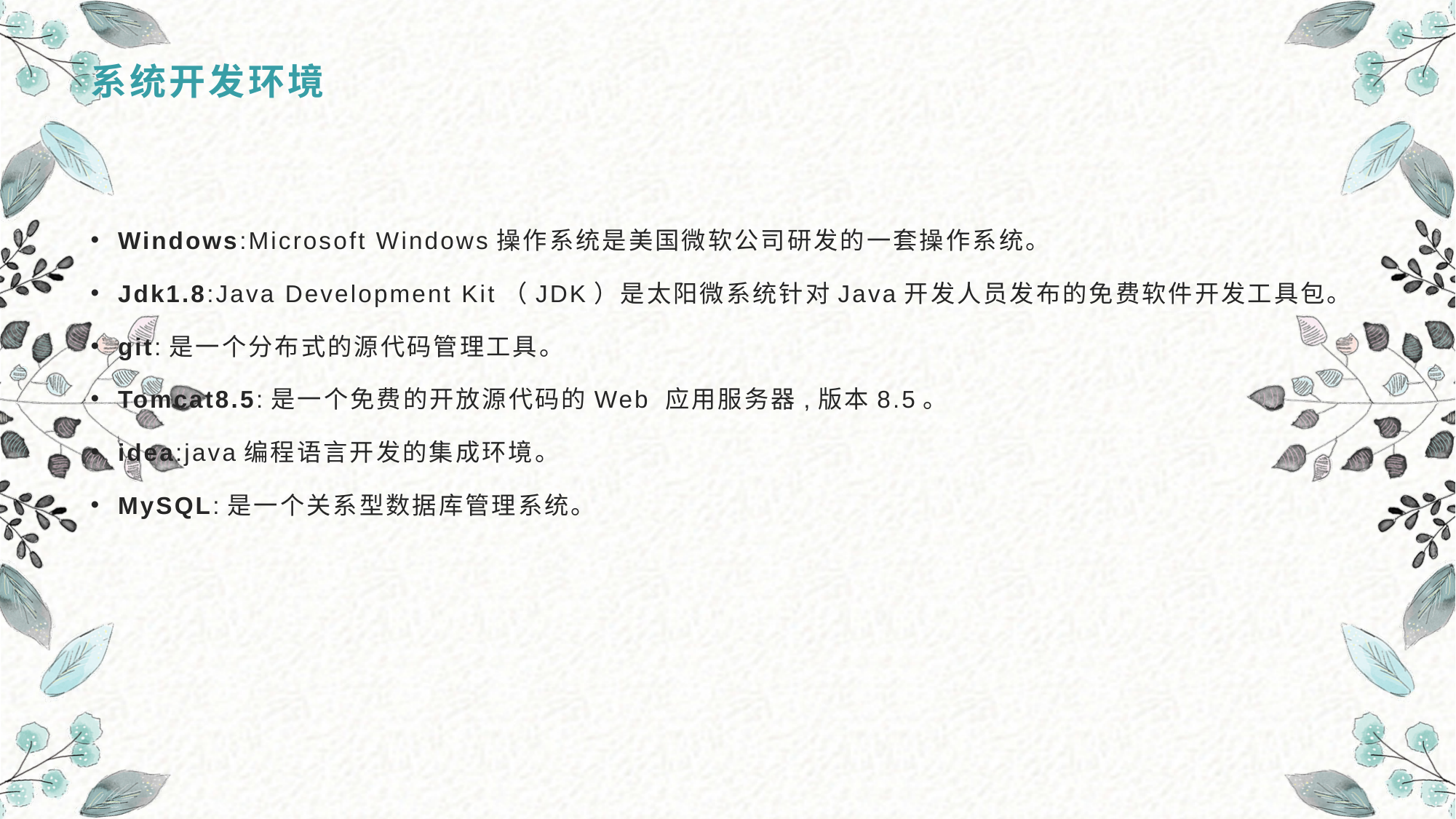

# 系统开发环境

Windows:Microsoft Windows操作系统是美国微软公司研发的一套操作系统。
Jdk1.8:Java Development Kit（JDK）是太阳微系统针对Java开发人员发布的免费软件开发工具包。
git:是一个分布式的源代码管理工具。
Tomcat8.5:是一个免费的开放源代码的Web 应用服务器,版本8.5。
idea:java编程语言开发的集成环境。
MySQL:是一个关系型数据库管理系统。